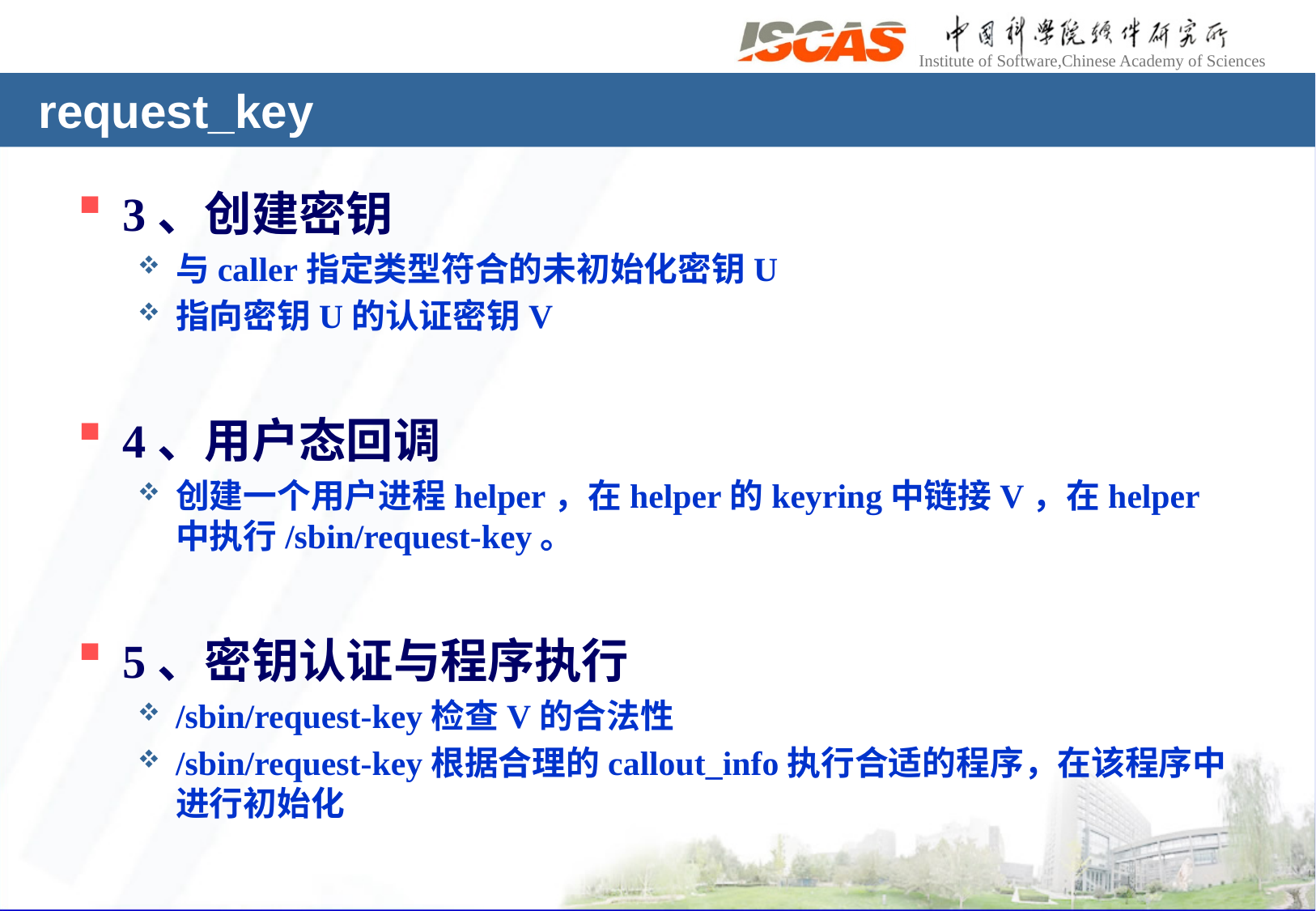

# request_key
3、创建密钥
与caller指定类型符合的未初始化密钥U
指向密钥U的认证密钥V

4、用户态回调
创建一个用户进程helper，在helper的keyring中链接V，在helper中执行/sbin/request-key。

5、密钥认证与程序执行
/sbin/request-key检查V的合法性
/sbin/request-key根据合理的callout_info执行合适的程序，在该程序中进行初始化